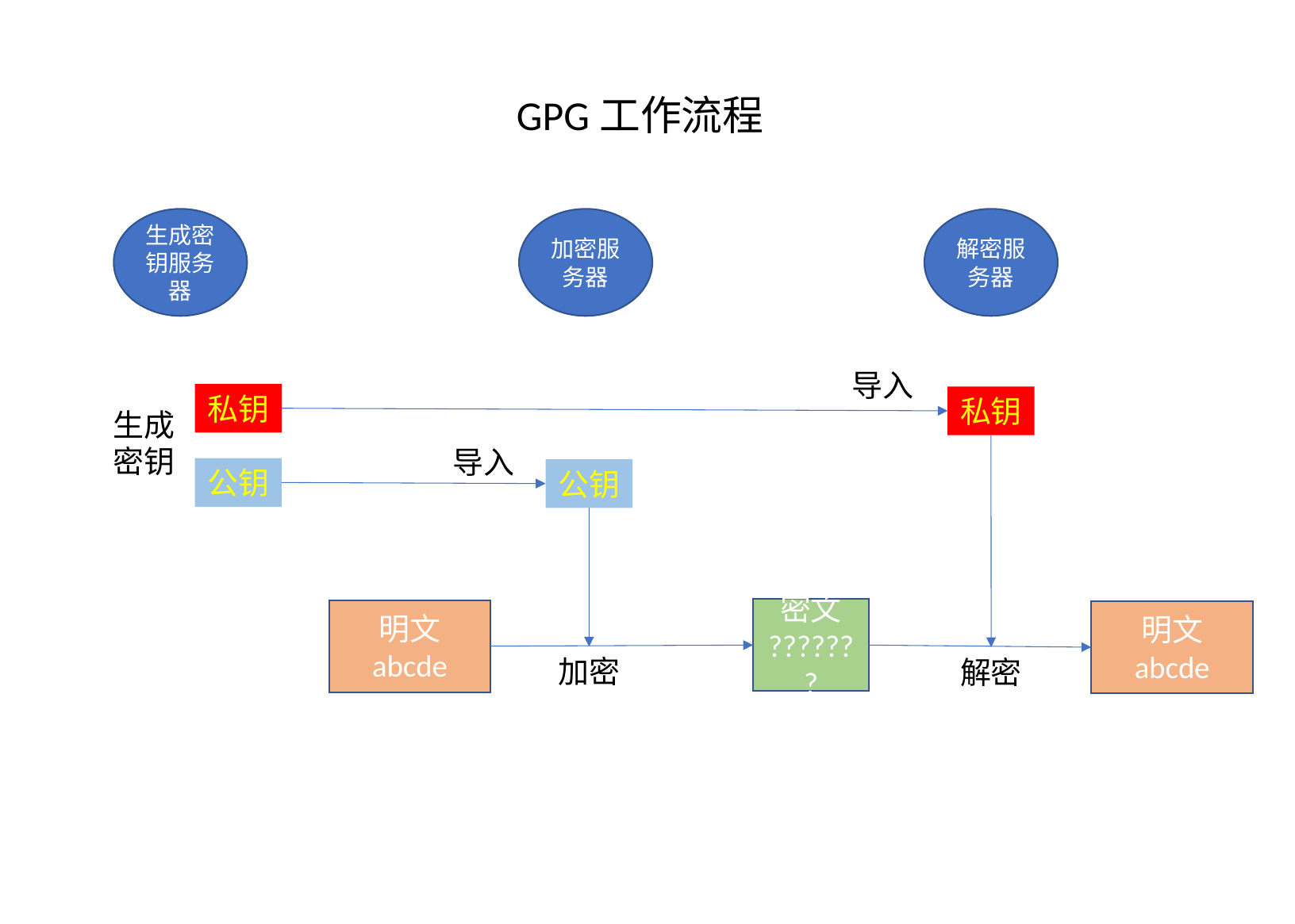

GPG工作流程
生成密钥服务器
加密服务器
解密服务器
导入
私钥
私钥
生成
密钥
导入
公钥
公钥
密文
???????
明文
abcde
明文
abcde
加密
解密